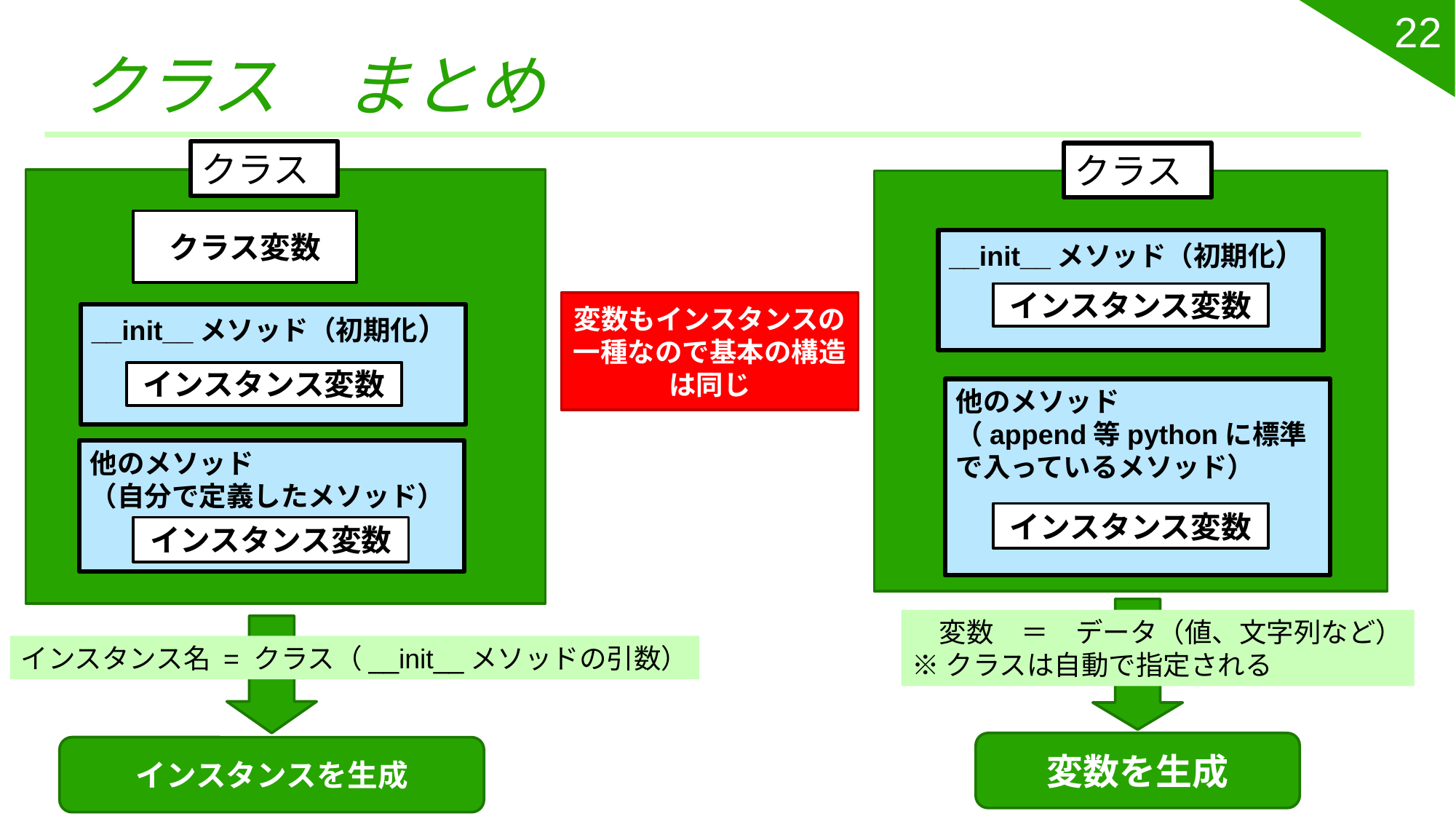

22
# クラス　まとめ
クラス
クラス

クラス変数
__init__メソッド（初期化）

インスタンス変数
変数もインスタンスの一種なので基本の構造は同じ
__init__メソッド（初期化）

インスタンス変数
他のメソッド
（append等pythonに標準で入っているメソッド）

他のメソッド
（自分で定義したメソッド）

インスタンス変数
インスタンス変数

　変数　＝　データ（値、文字列など）
※クラスは自動で指定される

インスタンス名 = クラス（__init__メソッドの引数）
変数を生成
インスタンスを生成